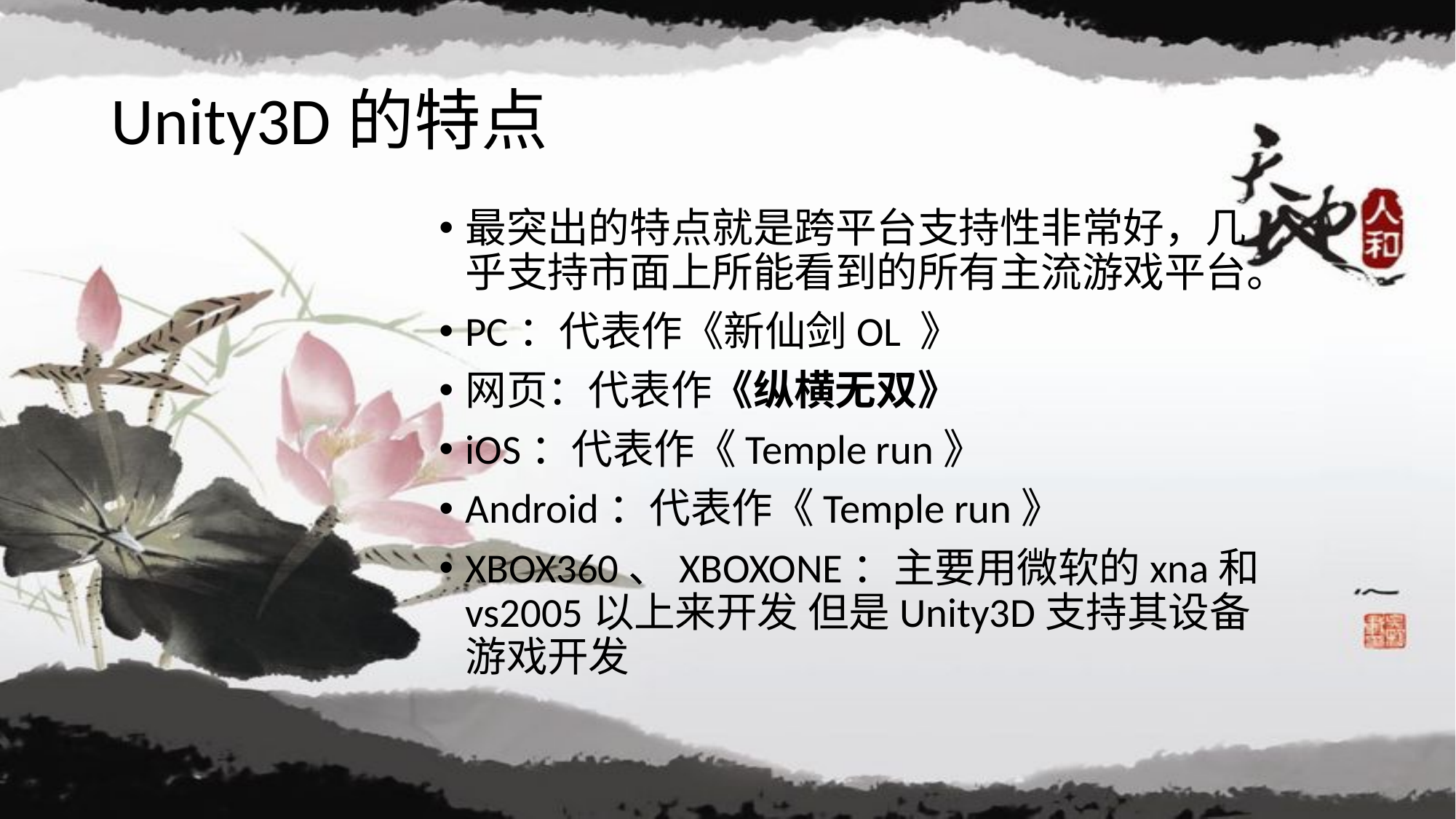

# Unity3D的特点
最突出的特点就是跨平台支持性非常好，几乎支持市面上所能看到的所有主流游戏平台。
PC：代表作《新仙剑OL 》
网页：代表作《纵横无双》
iOS：代表作《Temple run》
Android：代表作《Temple run》
XBOX360、XBOXONE：主要用微软的xna和vs2005以上来开发 但是Unity3D支持其设备游戏开发